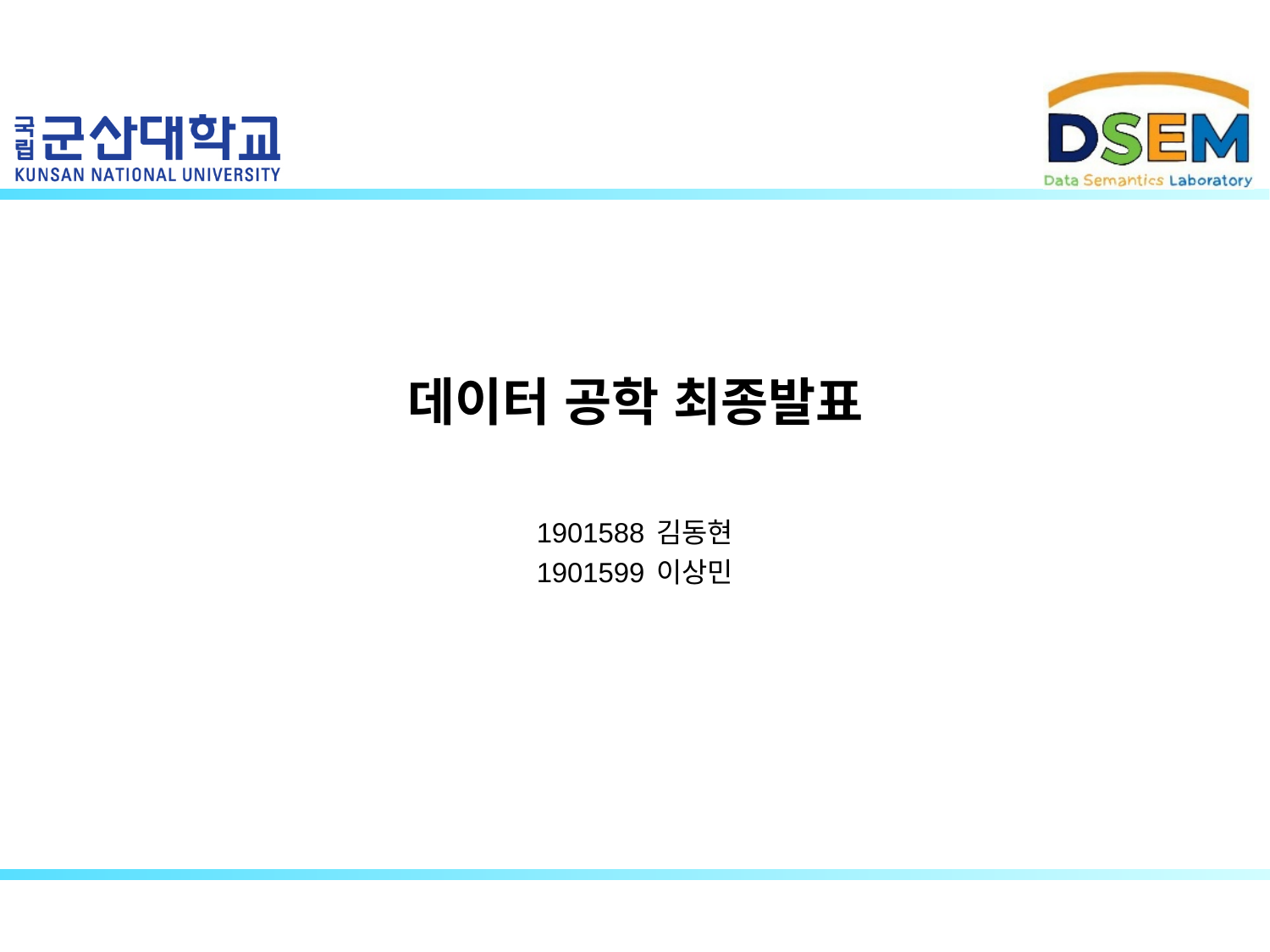

# 데이터 공학 최종발표 1901588 김동현 1901599 이상민